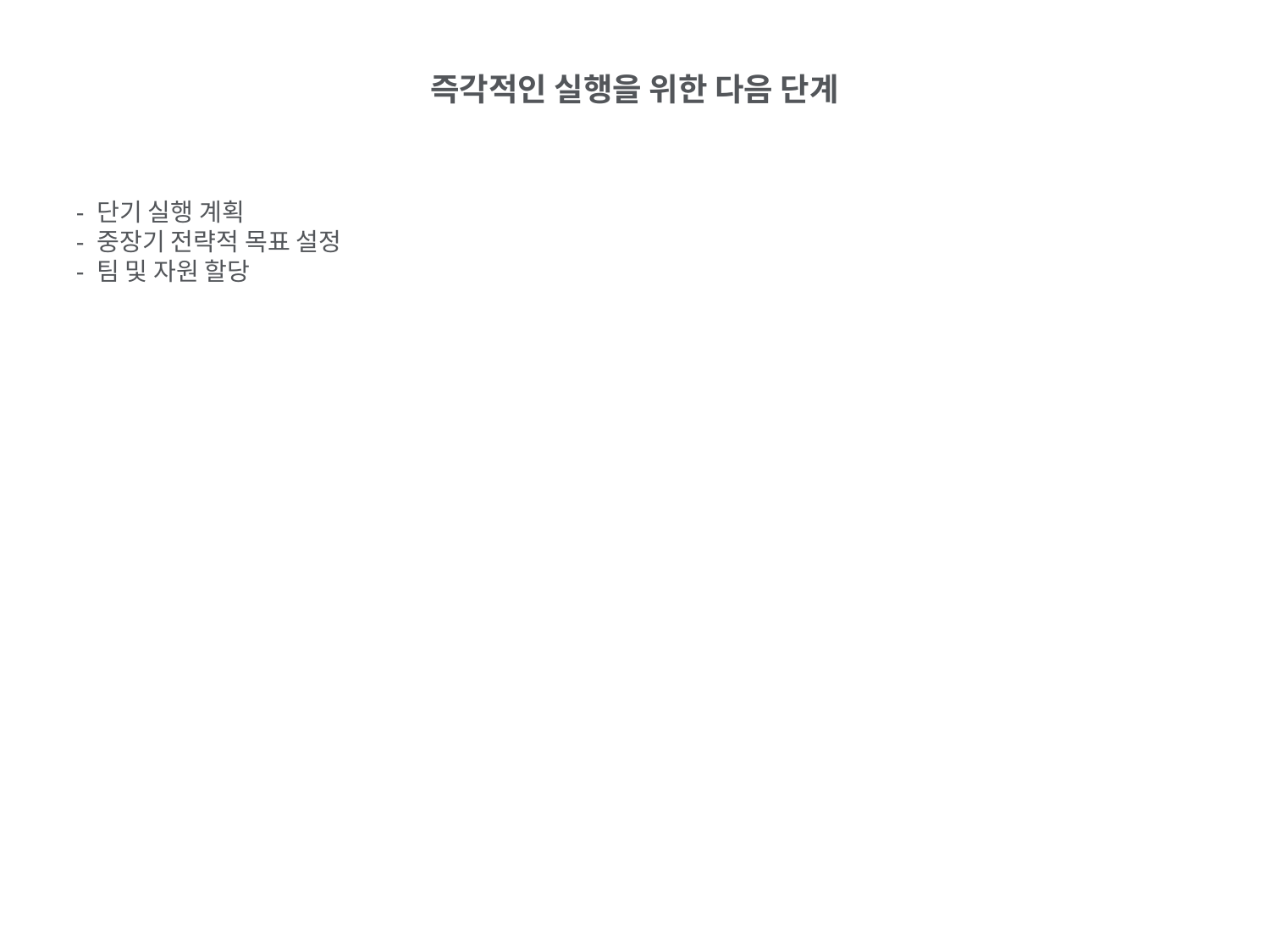

즉각적인 실행을 위한 다음 단계
- 단기 실행 계획
- 중장기 전략적 목표 설정
- 팀 및 자원 할당